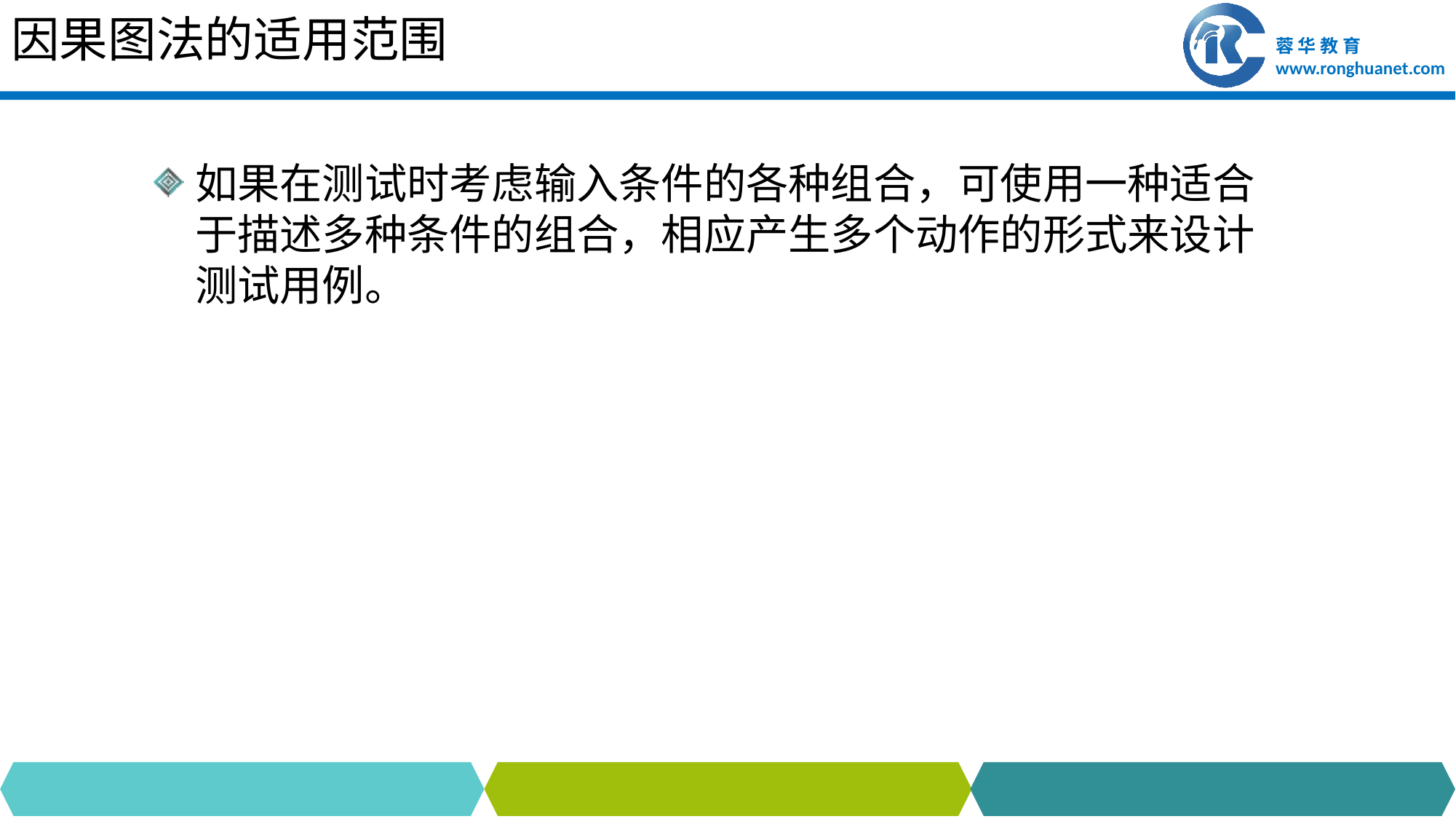

# 因果图法的适用范围
如果在测试时考虑输入条件的各种组合，可使用一种适合于描述多种条件的组合，相应产生多个动作的形式来设计测试用例。